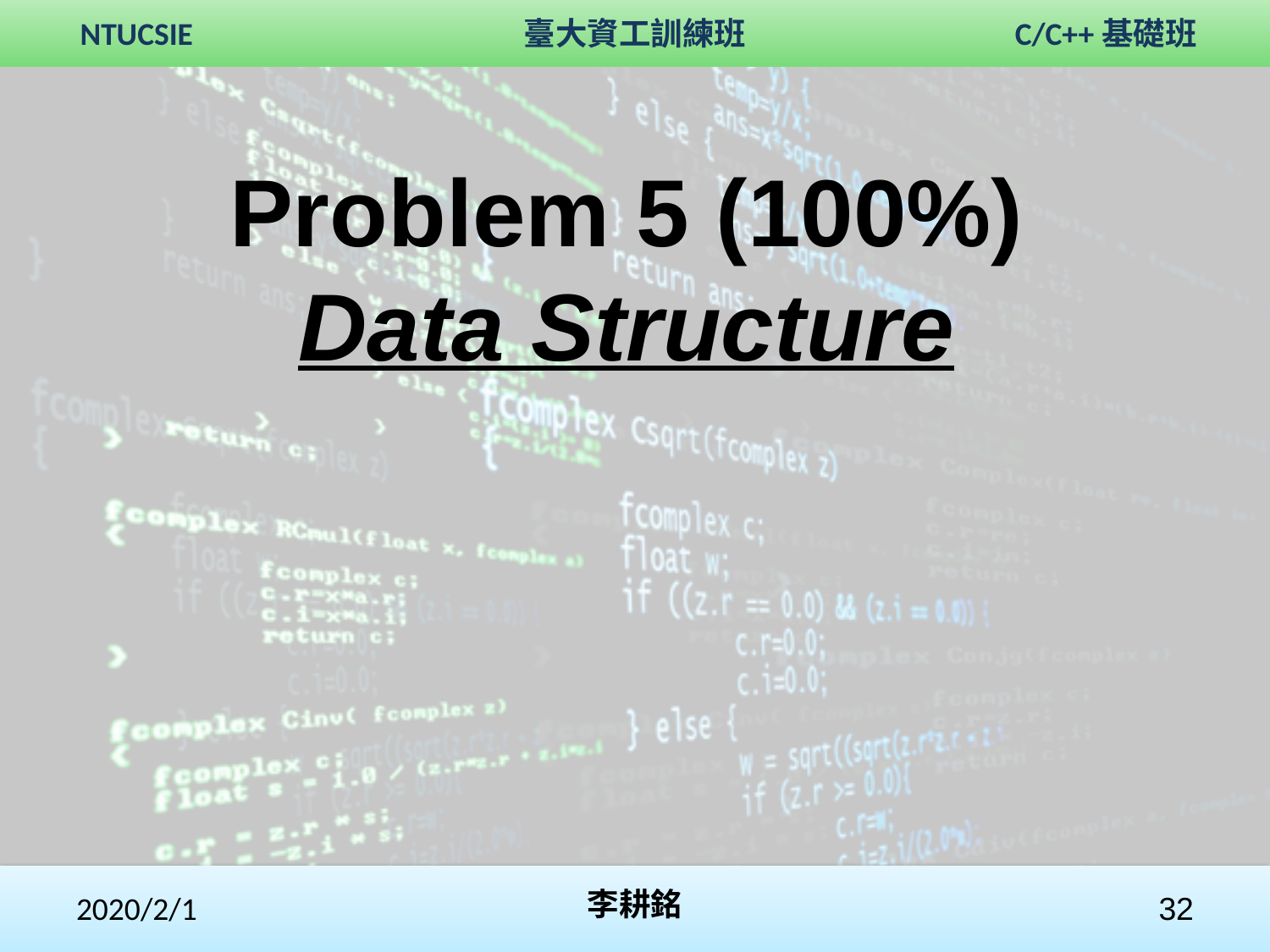

# Problem 5 (100%) Data Structure

2020/2/1
李耕銘
32